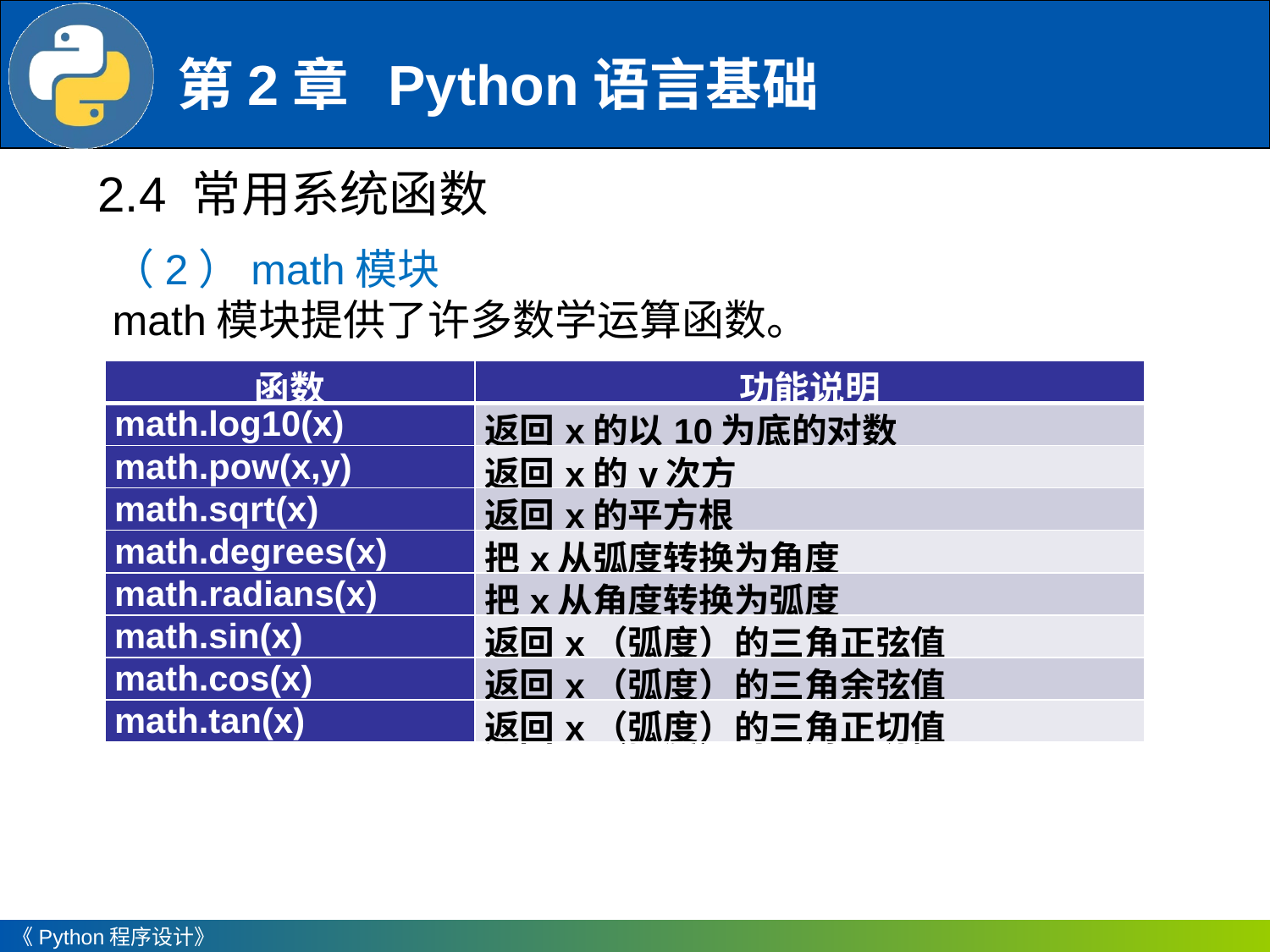

2.4 常用系统函数
（2）math模块
math模块提供了许多数学运算函数。
| 函数 | 功能说明 |
| --- | --- |
| math.log10(x) | 返回x的以10为底的对数 |
| math.pow(x,y) | 返回x的y次方 |
| math.sqrt(x) | 返回x的平方根 |
| math.degrees(x) | 把x从弧度转换为角度 |
| math.radians(x) | 把x从角度转换为弧度 |
| math.sin(x) | 返回x（弧度）的三角正弦值 |
| math.cos(x) | 返回x（弧度）的三角余弦值 |
| math.tan(x) | 返回x（弧度）的三角正切值 |